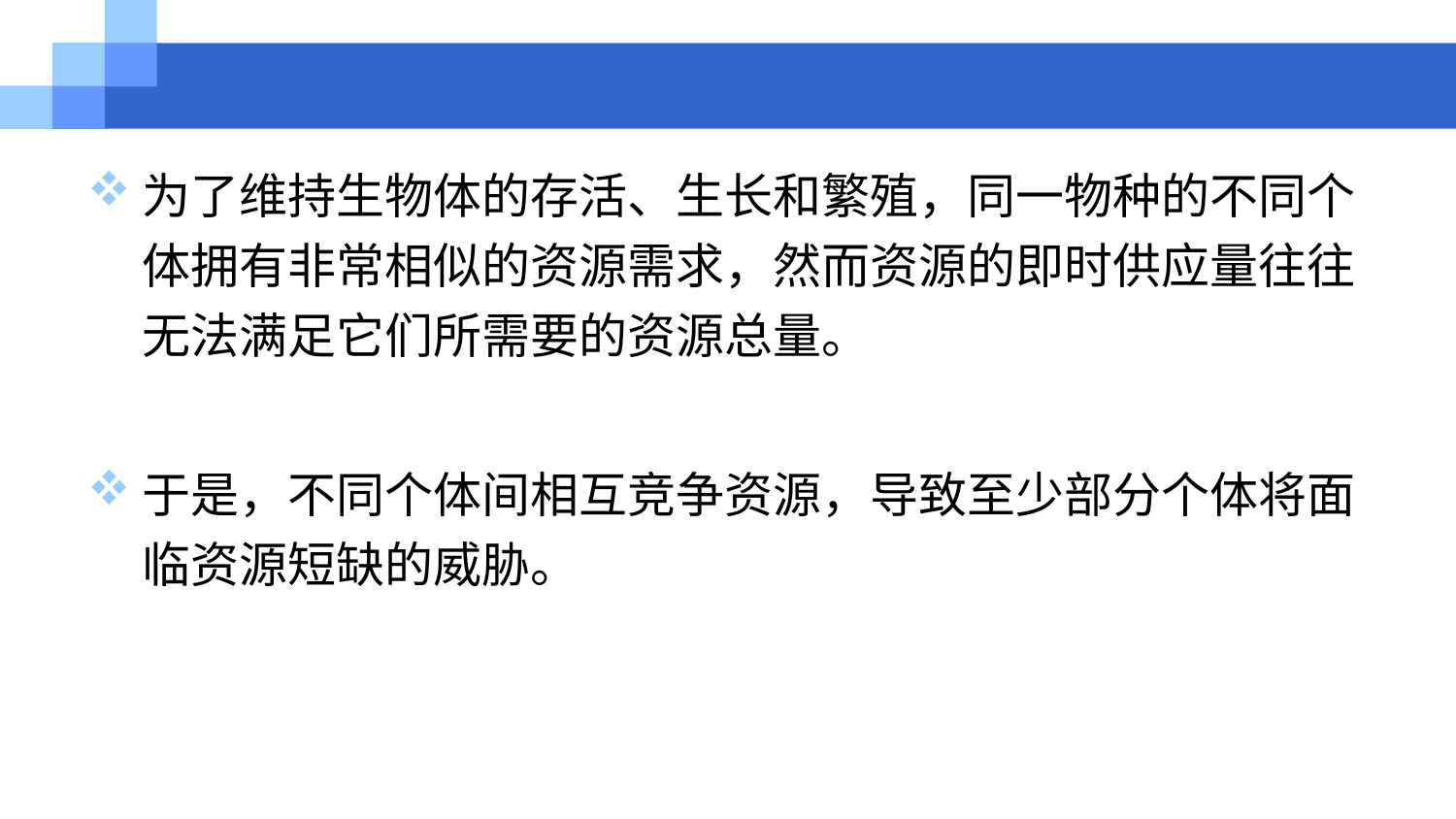

#
为了维持生物体的存活、生长和繁殖，同一物种的不同个体拥有非常相似的资源需求，然而资源的即时供应量往往无法满足它们所需要的资源总量。

于是，不同个体间相互竞争资源，导致至少部分个体将面临资源短缺的威胁。